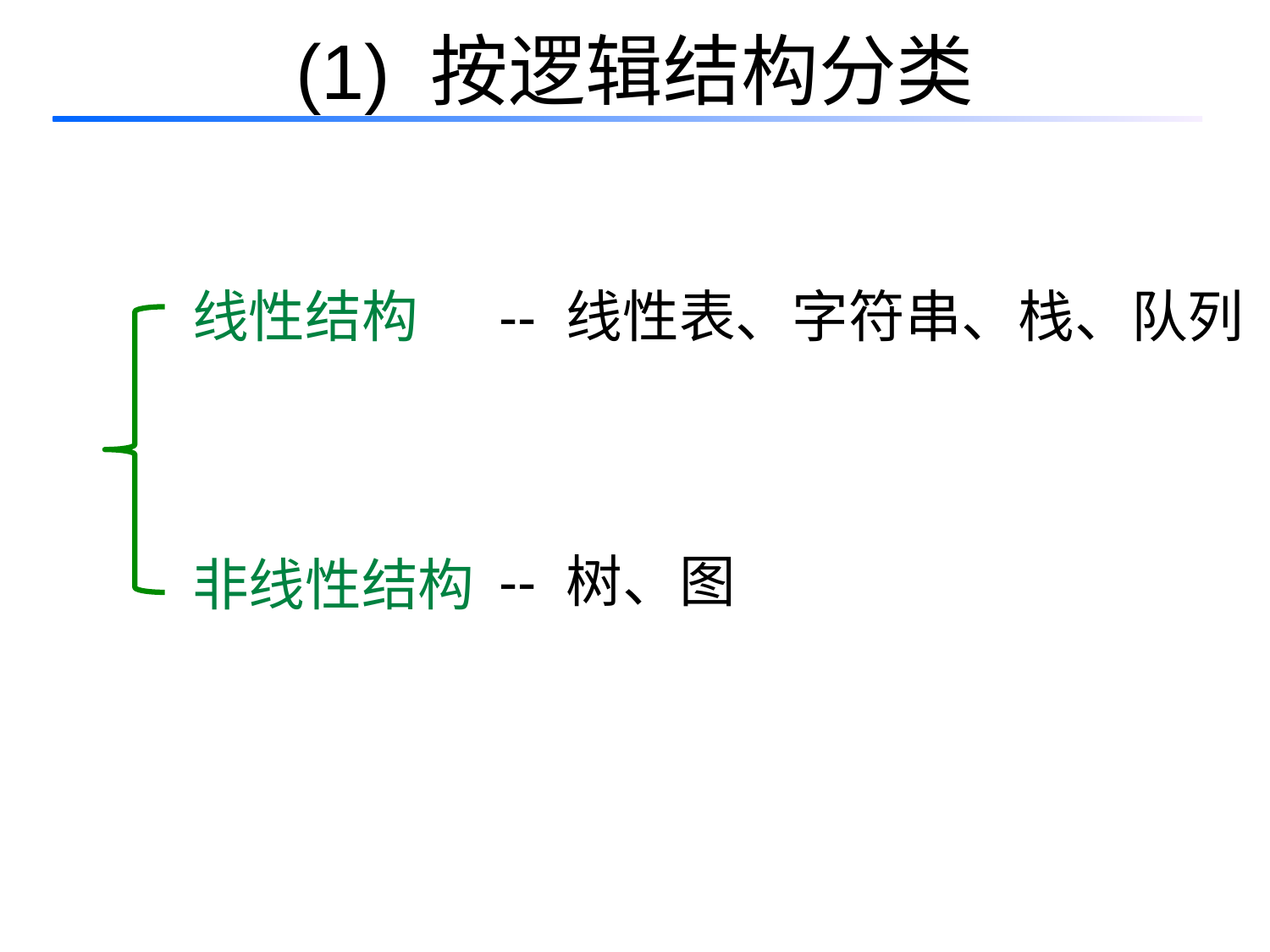

# (1) 按逻辑结构分类

线性结构
-- 线性表、字符串、栈、队列

-- 树、图
非线性结构